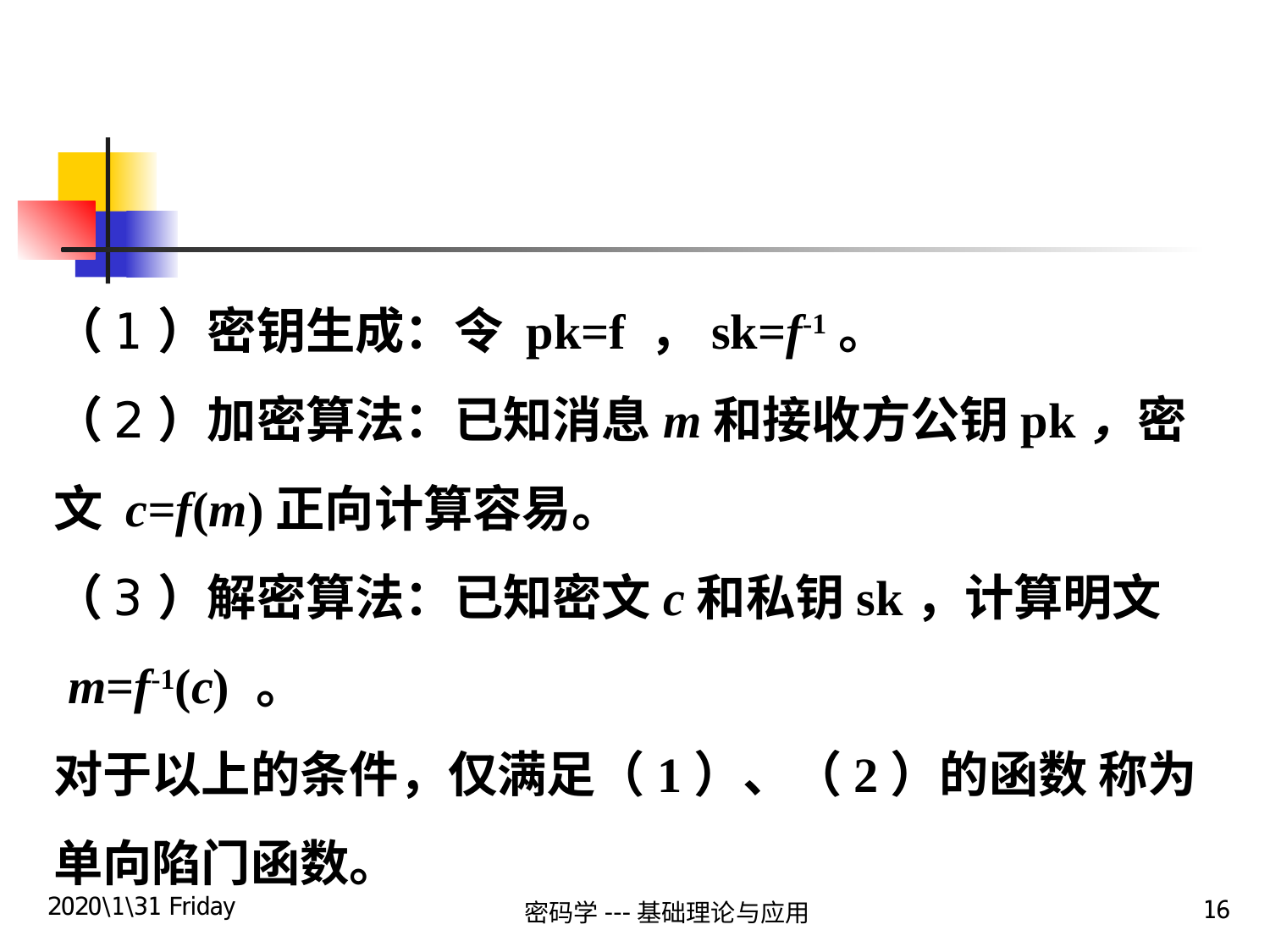

（1）密钥生成：令 pk=f ，sk=f-1。
（2）加密算法：已知消息m和接收方公钥pk，密文 c=f(m)正向计算容易。
（3）解密算法：已知密文c和私钥sk，计算明文
 m=f-1(c) 。
对于以上的条件，仅满足（1）、（2）的函数 称为单向陷门函数。
2020\1\31 Friday
16
密码学---基础理论与应用